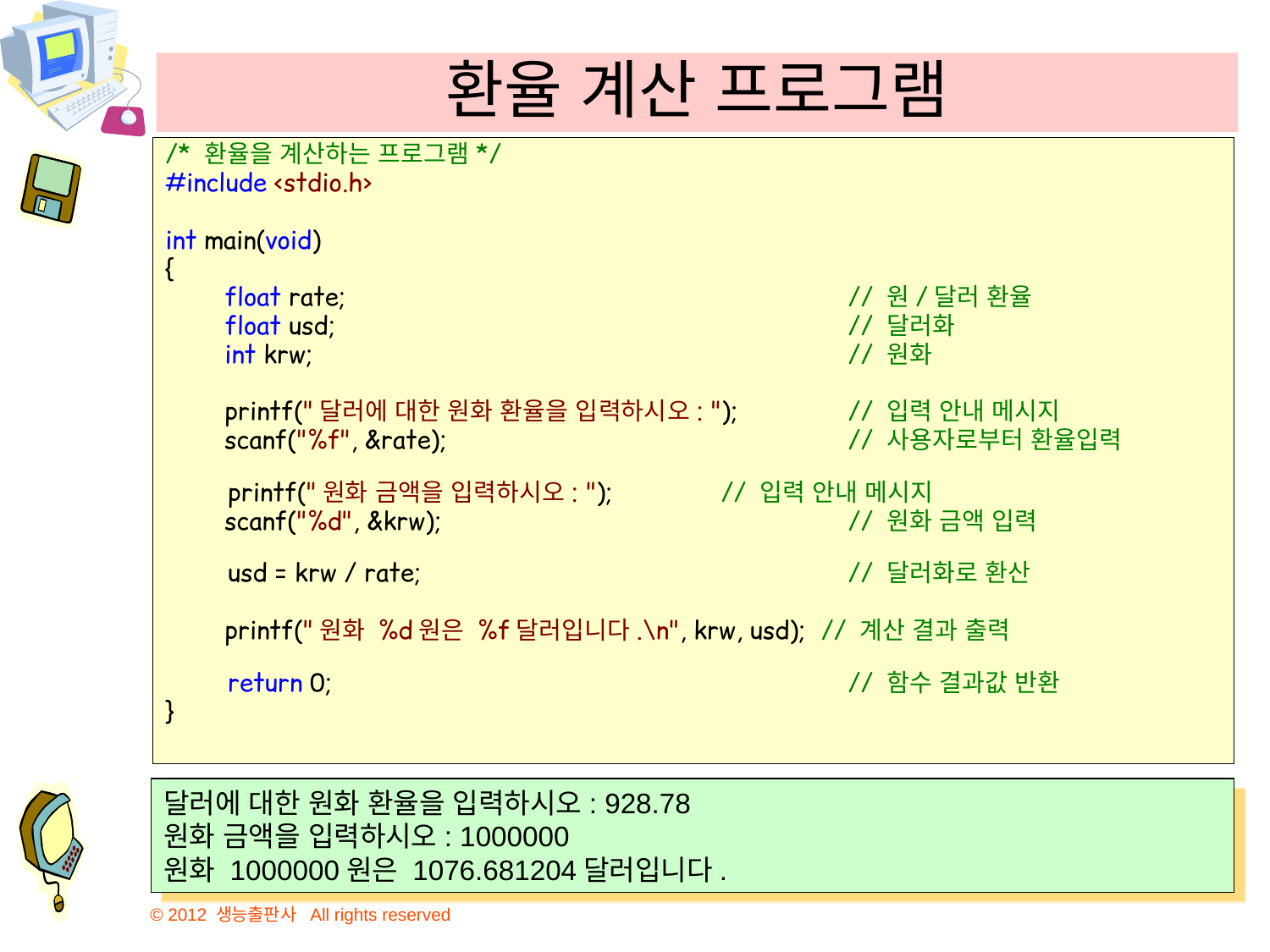

# 환율 계산 프로그램
/* 환율을 계산하는 프로그램*/
#include <stdio.h>

int main(void)
{
        float rate;  				// 원/달러 환율
        float usd;   				// 달러화
        int krw;      				// 원화

        printf("달러에 대한 원화 환율을 입력하시오: ");	// 입력 안내 메시지
        scanf("%f", &rate);                         		// 사용자로부터 환율입력
  printf("원화 금액을 입력하시오: ");          	// 입력 안내 메시지
        scanf("%d", &krw);                          		// 원화 금액 입력
  usd = krw / rate;                            		// 달러화로 환산

        printf("원화 %d원은 %f달러입니다.\n", krw, usd);  // 계산 결과 출력
  return 0;                                     		// 함수 결과값 반환
}

달러에 대한 원화 환율을 입력하시오: 928.78
원화 금액을 입력하시오: 1000000
원화 1000000원은 1076.681204달러입니다.